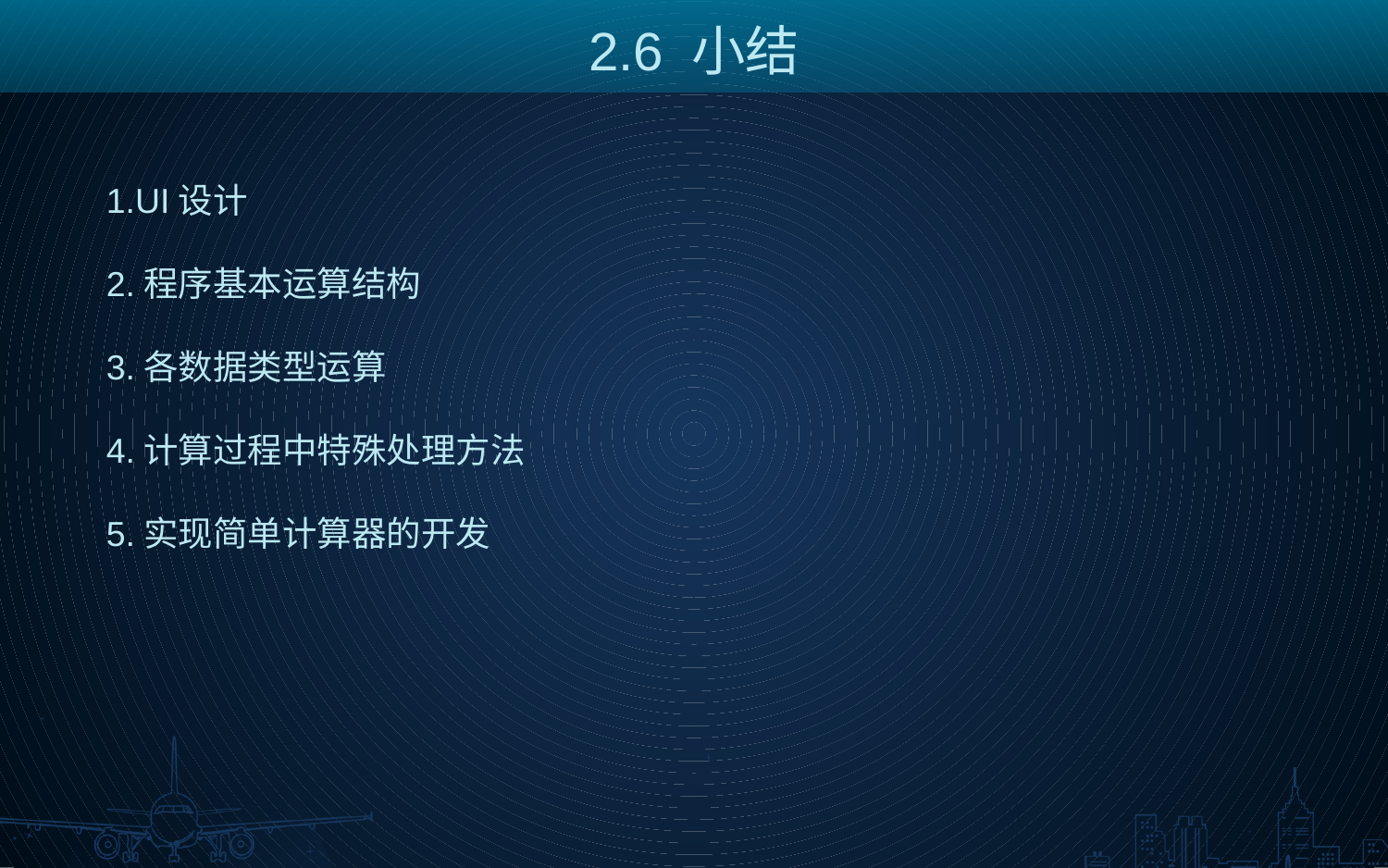

2.6 小结
1.UI设计

2.程序基本运算结构

3.各数据类型运算

4.计算过程中特殊处理方法

5.实现简单计算器的开发